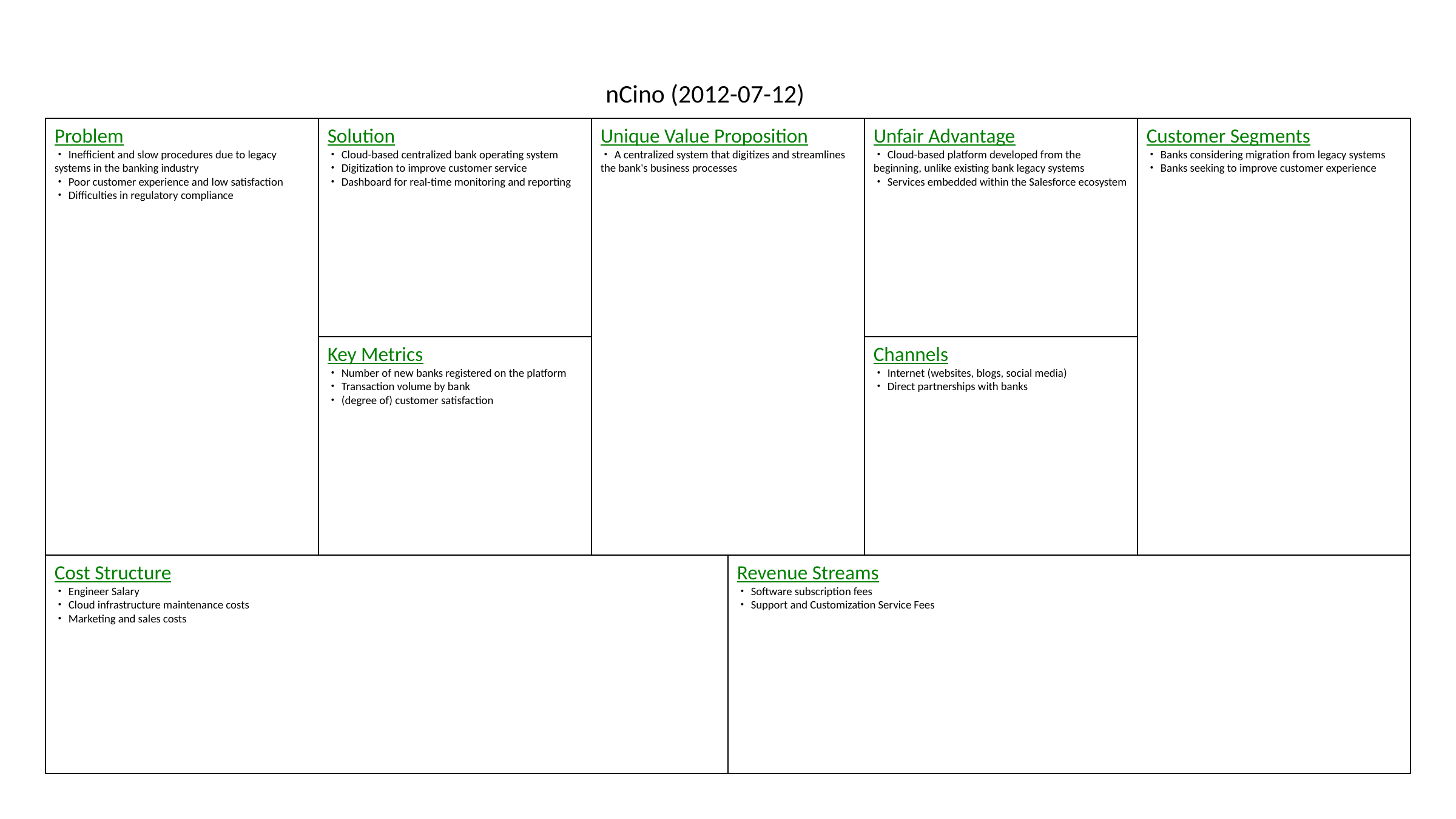

nCino (2012-07-12)
Problem
・Inefficient and slow procedures due to legacy systems in the banking industry
・Poor customer experience and low satisfaction
・Difficulties in regulatory compliance
Solution
・Cloud-based centralized bank operating system
・Digitization to improve customer service
・Dashboard for real-time monitoring and reporting
Unique Value Proposition
・A centralized system that digitizes and streamlines the bank's business processes
Unfair Advantage
・Cloud-based platform developed from the beginning, unlike existing bank legacy systems
・Services embedded within the Salesforce ecosystem
Customer Segments
・Banks considering migration from legacy systems
・Banks seeking to improve customer experience
Key Metrics
・Number of new banks registered on the platform
・Transaction volume by bank
・(degree of) customer satisfaction
Channels
・Internet (websites, blogs, social media)
・Direct partnerships with banks
Cost Structure
・Engineer Salary
・Cloud infrastructure maintenance costs
・Marketing and sales costs
Revenue Streams
・Software subscription fees
・Support and Customization Service Fees